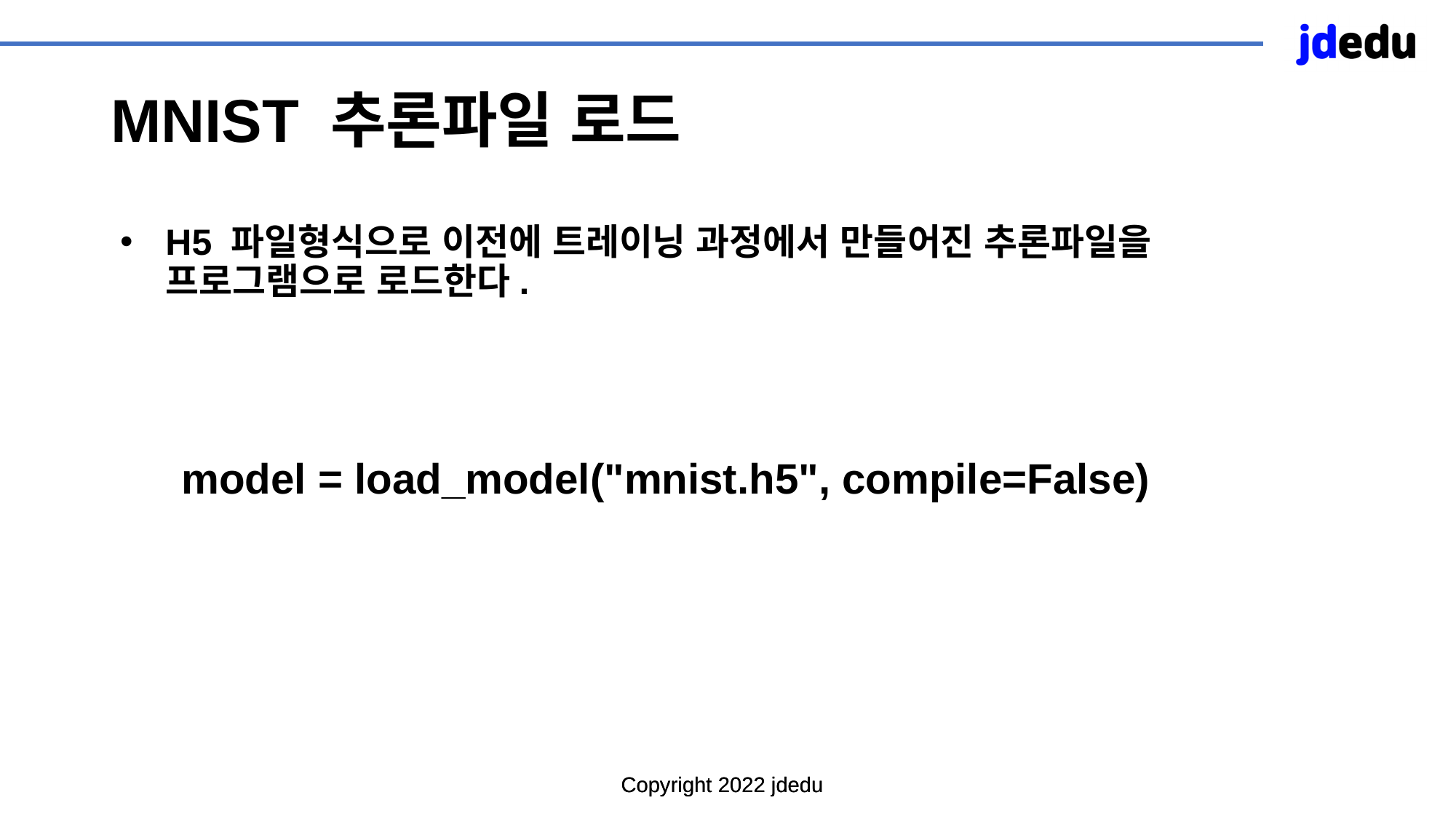

# MNIST 추론파일 로드
H5 파일형식으로 이전에 트레이닝 과정에서 만들어진 추론파일을 프로그램으로 로드한다.
model = load_model("mnist.h5", compile=False)